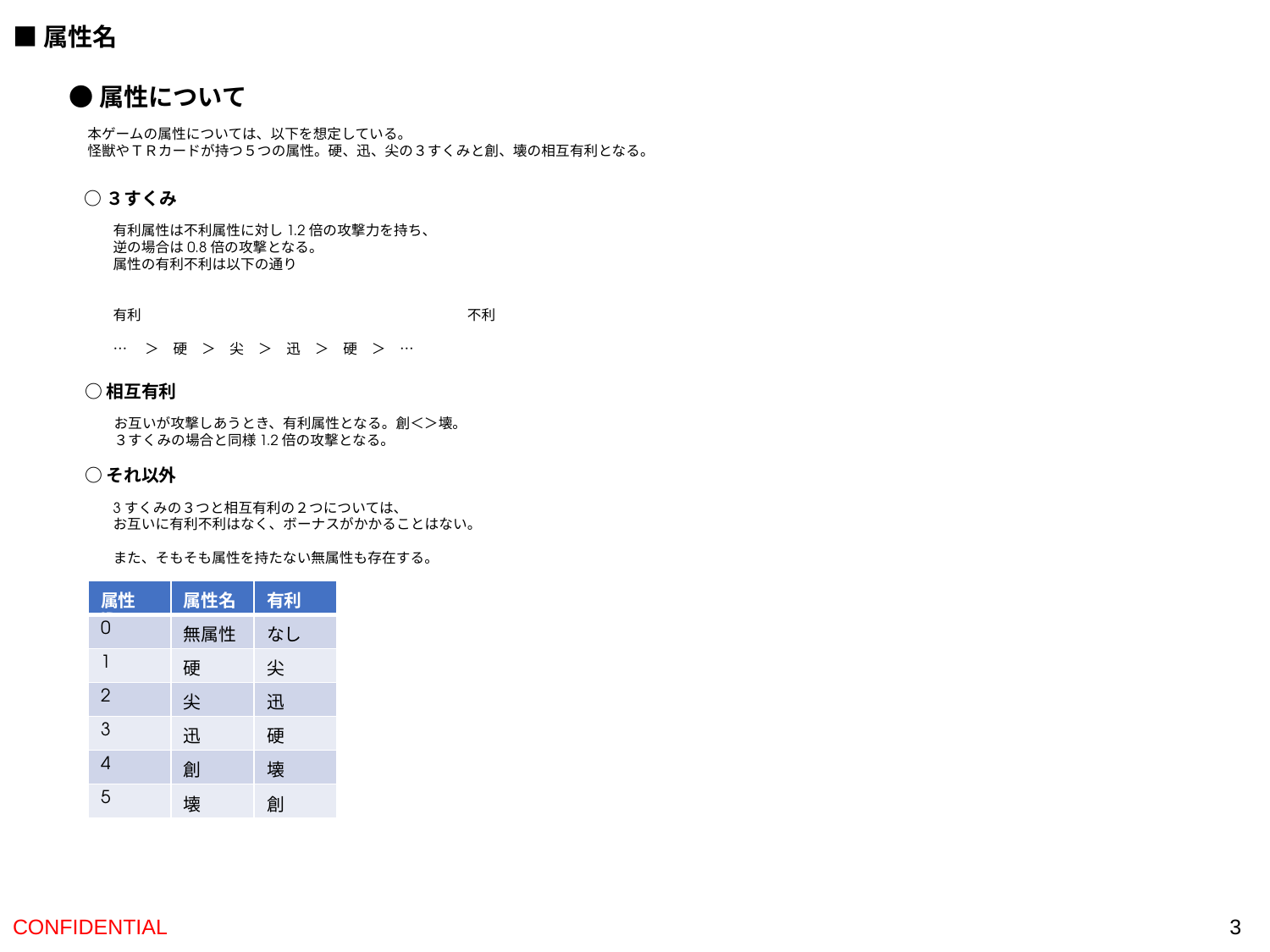

■属性名
●属性について
本ゲームの属性については、以下を想定している。
怪獣やＴＲカードが持つ５つの属性。硬、迅、尖の３すくみと創、壊の相互有利となる。
○３すくみ
有利属性は不利属性に対し1.2倍の攻撃力を持ち、
逆の場合は0.8倍の攻撃となる。
属性の有利不利は以下の通り

有利　　　　　　　　　　　　　　　　　　　　　　　不利

…　＞　硬　＞　尖　＞　迅　＞　硬　＞　…
○相互有利
お互いが攻撃しあうとき、有利属性となる。創＜＞壊。
３すくみの場合と同様1.2倍の攻撃となる。
○それ以外
3すくみの３つと相互有利の２つについては、
お互いに有利不利はなく、ボーナスがかかることはない。

また、そもそも属性を持たない無属性も存在する。
| 属性ID | 属性名 | 有利 |
| --- | --- | --- |
| 0 | 無属性 | なし |
| 1 | 硬 | 尖 |
| 2 | 尖 | 迅 |
| 3 | 迅 | 硬 |
| 4 | 創 | 壊 |
| 5 | 壊 | 創 |
3
CONFIDENTIAL